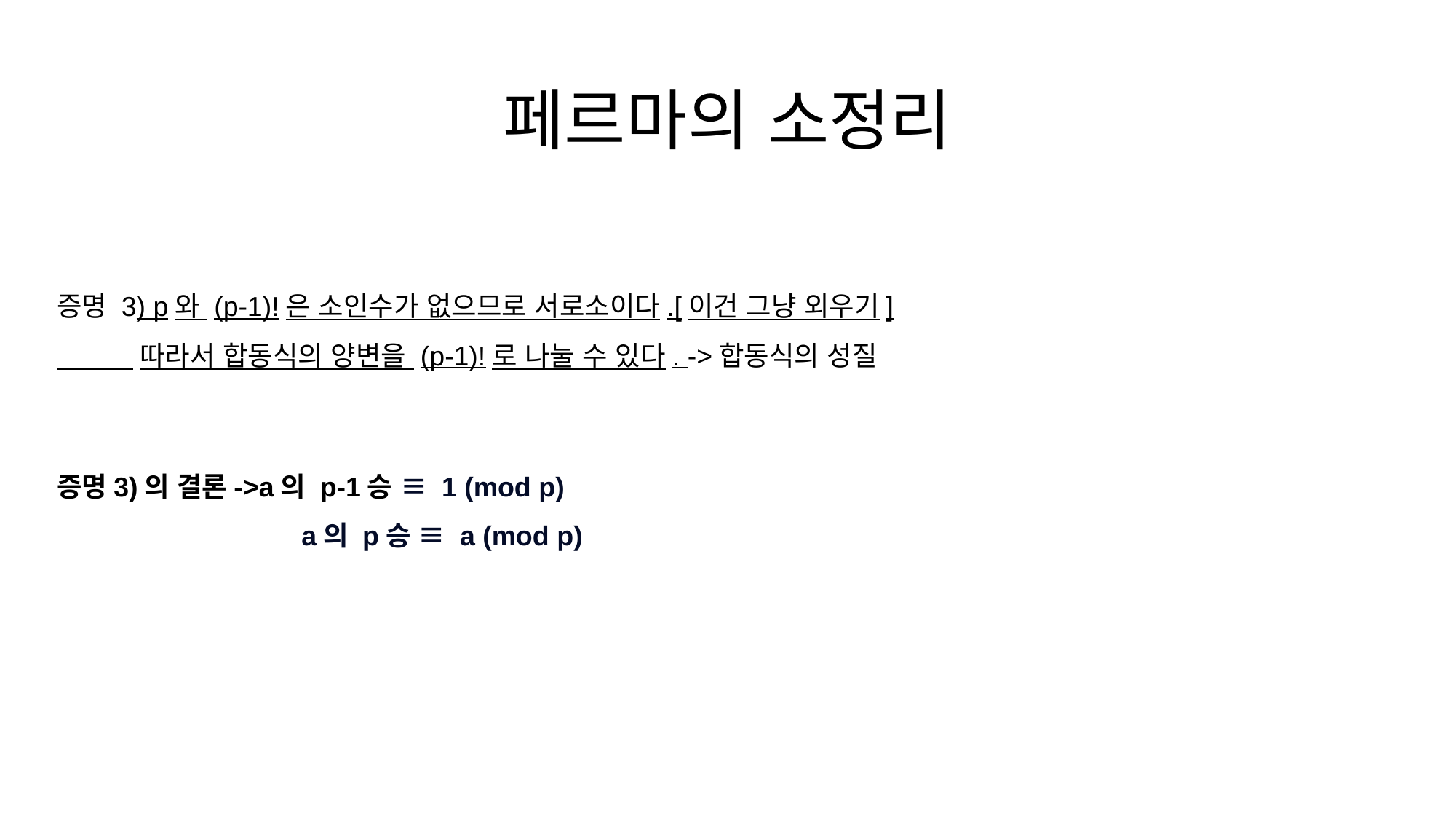

# 페르마의 소정리

증명 3) p와 (p-1)!은 소인수가 없으므로 서로소이다.[이건 그냥 외우기]
          따라서 합동식의 양변을 (p-1)!로 나눌 수 있다. ->합동식의 성질

증명3)의 결론->a의 p-1승 ≡ 1 (mod p)
                                a의 p승 ≡ a (mod p)